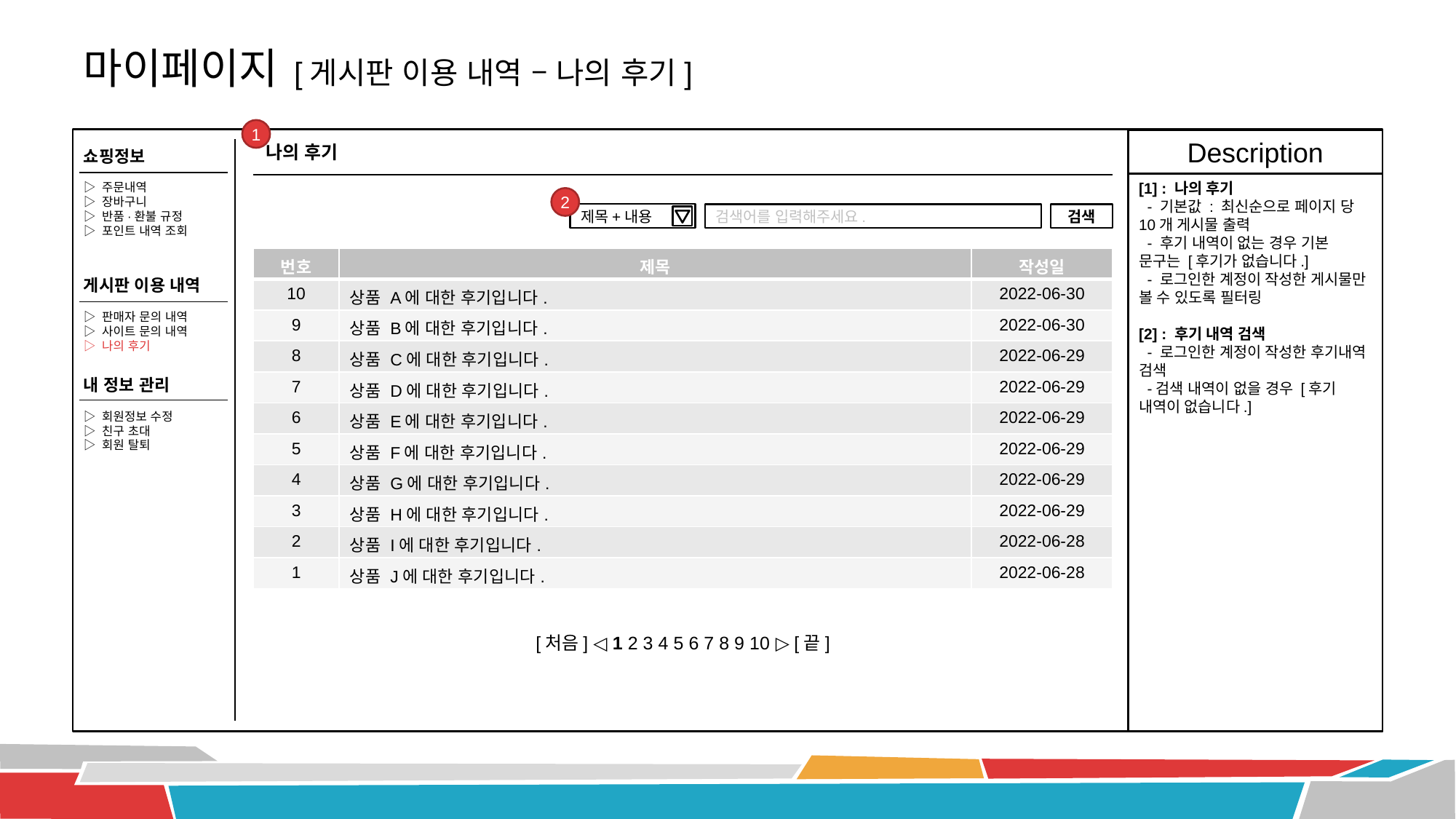

# 마이페이지 [게시판 이용 내역 – 나의 후기]
1
1
Description
나의 후기
쇼핑정보
[1] : 나의 후기
  - 기본값 : 최신순으로 페이지 당 10개 게시물 출력
  - 후기 내역이 없는 경우 기본 문구는 [후기가 없습니다.]
  - 로그인한 계정이 작성한 게시물만 볼 수 있도록 필터링

[2] : 후기 내역 검색
  - 로그인한 계정이 작성한 후기내역 검색
  -검색 내역이 없을 경우 [후기 내역이 없습니다.]
▷ 주문내역
▷ 장바구니
▷ 반품·환불 규정
▷ 포인트 내역 조회
2
제목+내용

검색어를 입력해주세요.
검색
| 번호 | 제목 | 작성일 |
| --- | --- | --- |
| 10 | 상품 A에 대한 후기입니다. | 2022-06-30 |
| 9 | 상품 B에 대한 후기입니다. | 2022-06-30 |
| 8 | 상품 C에 대한 후기입니다. | 2022-06-29 |
| 7 | 상품 D에 대한 후기입니다. | 2022-06-29 |
| 6 | 상품 E에 대한 후기입니다. | 2022-06-29 |
| 5 | 상품 F에 대한 후기입니다. | 2022-06-29 |
| 4 | 상품 G에 대한 후기입니다. | 2022-06-29 |
| 3 | 상품 H에 대한 후기입니다. | 2022-06-29 |
| 2 | 상품 I에 대한 후기입니다. | 2022-06-28 |
| 1 | 상품 J에 대한 후기입니다. | 2022-06-28 |
게시판 이용 내역
▷ 판매자 문의 내역
▷ 사이트 문의 내역
▷ 나의 후기
내 정보 관리
▷ 회원정보 수정
▷ 친구 초대
▷ 회원 탈퇴
[처음] ◁ 1 2 3 4 5 6 7 8 9 10 ▷ [끝]